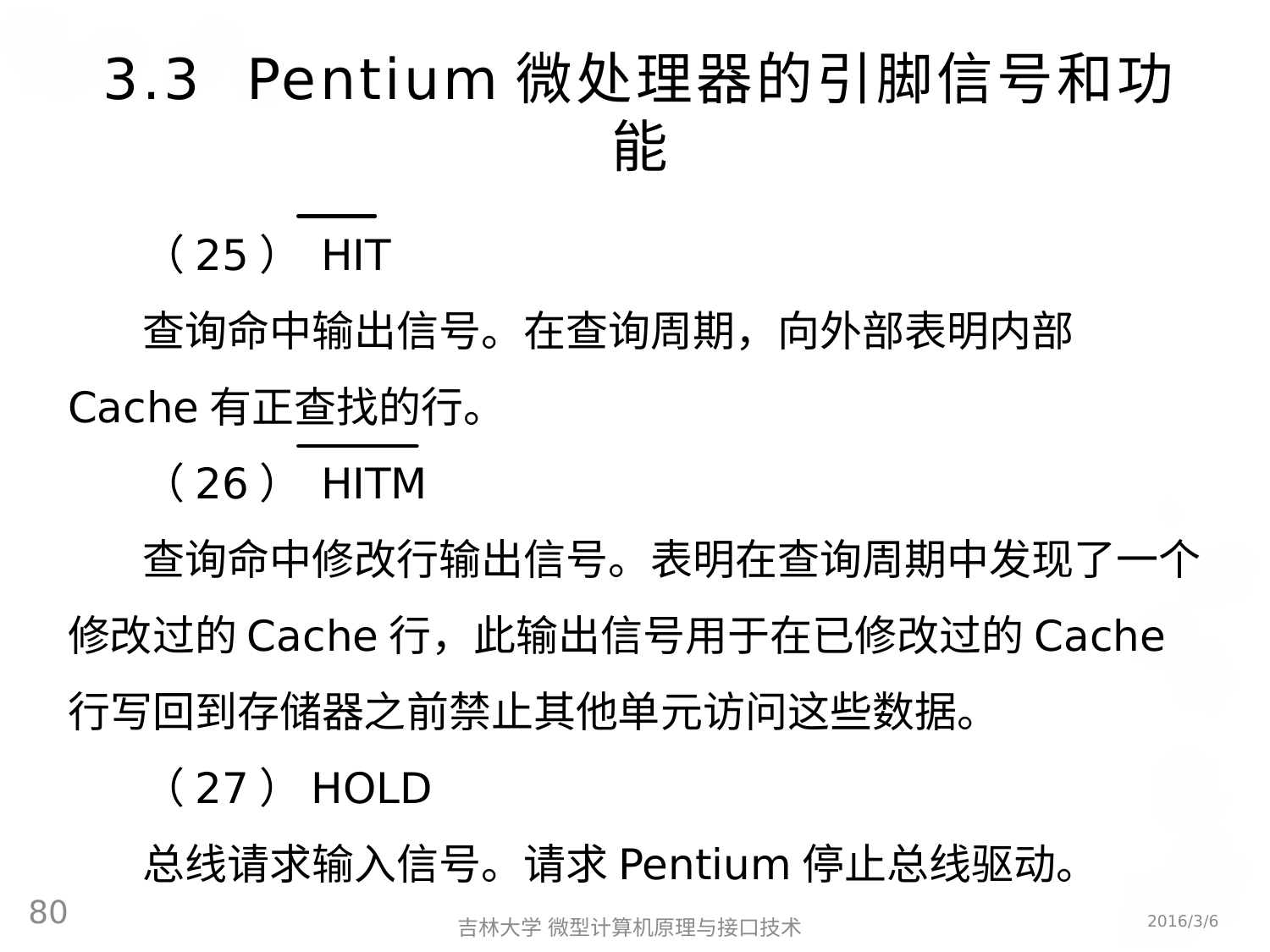

# 3.3  Pentium微处理器的引脚信号和功能
（25） HIT
查询命中输出信号。在查询周期，向外部表明内部Cache有正查找的行。
（26） HITM
查询命中修改行输出信号。表明在查询周期中发现了一个修改过的Cache行，此输出信号用于在已修改过的Cache行写回到存储器之前禁止其他单元访问这些数据。
（27）HOLD
总线请求输入信号。请求Pentium停止总线驱动。
80
2016/3/6
吉林大学 微型计算机原理与接口技术